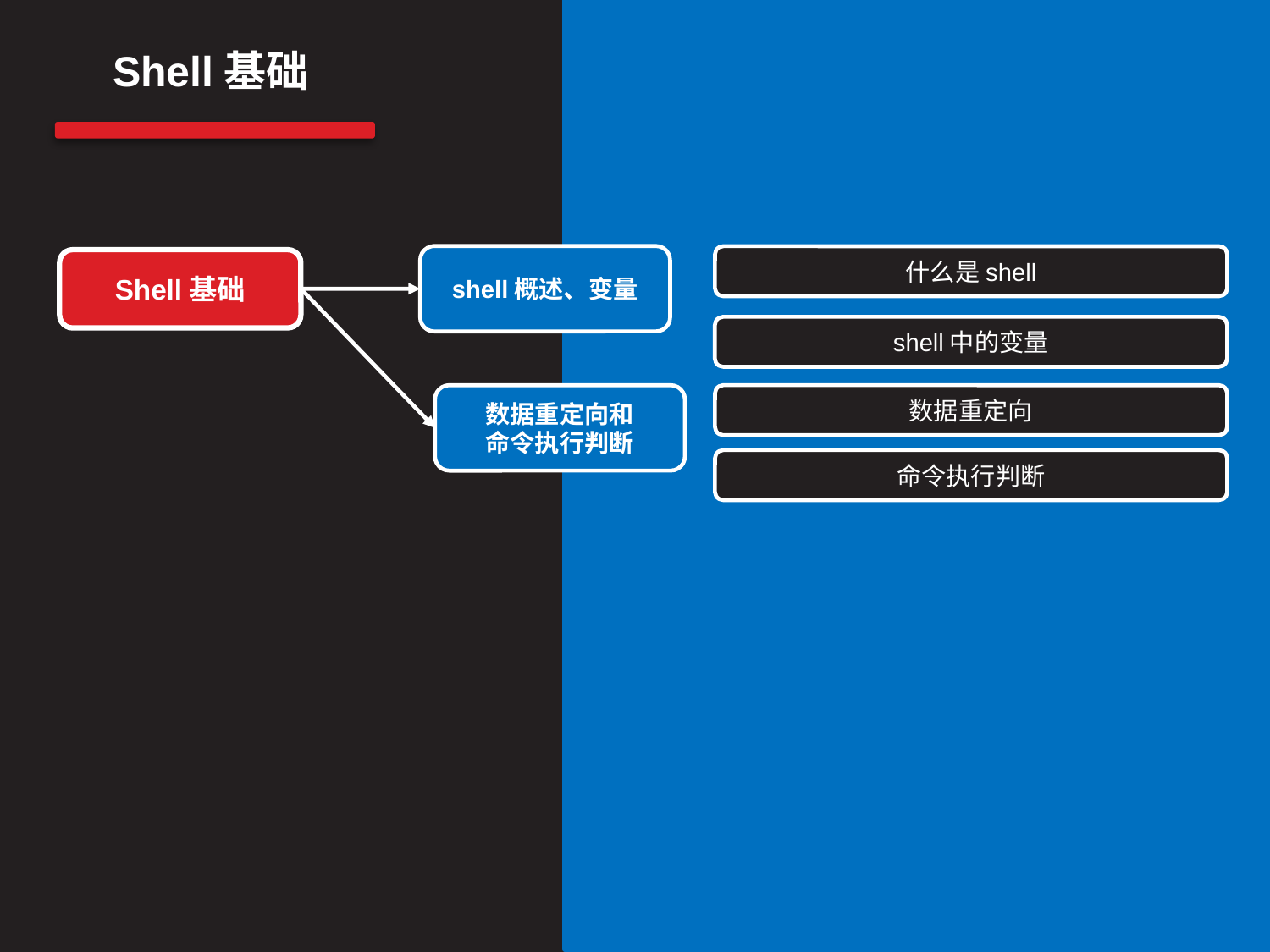

Shell基础

shell概述、变量
什么是shell
Shell基础
shell中的变量
数据重定向和
命令执行判断
数据重定向
命令执行判断